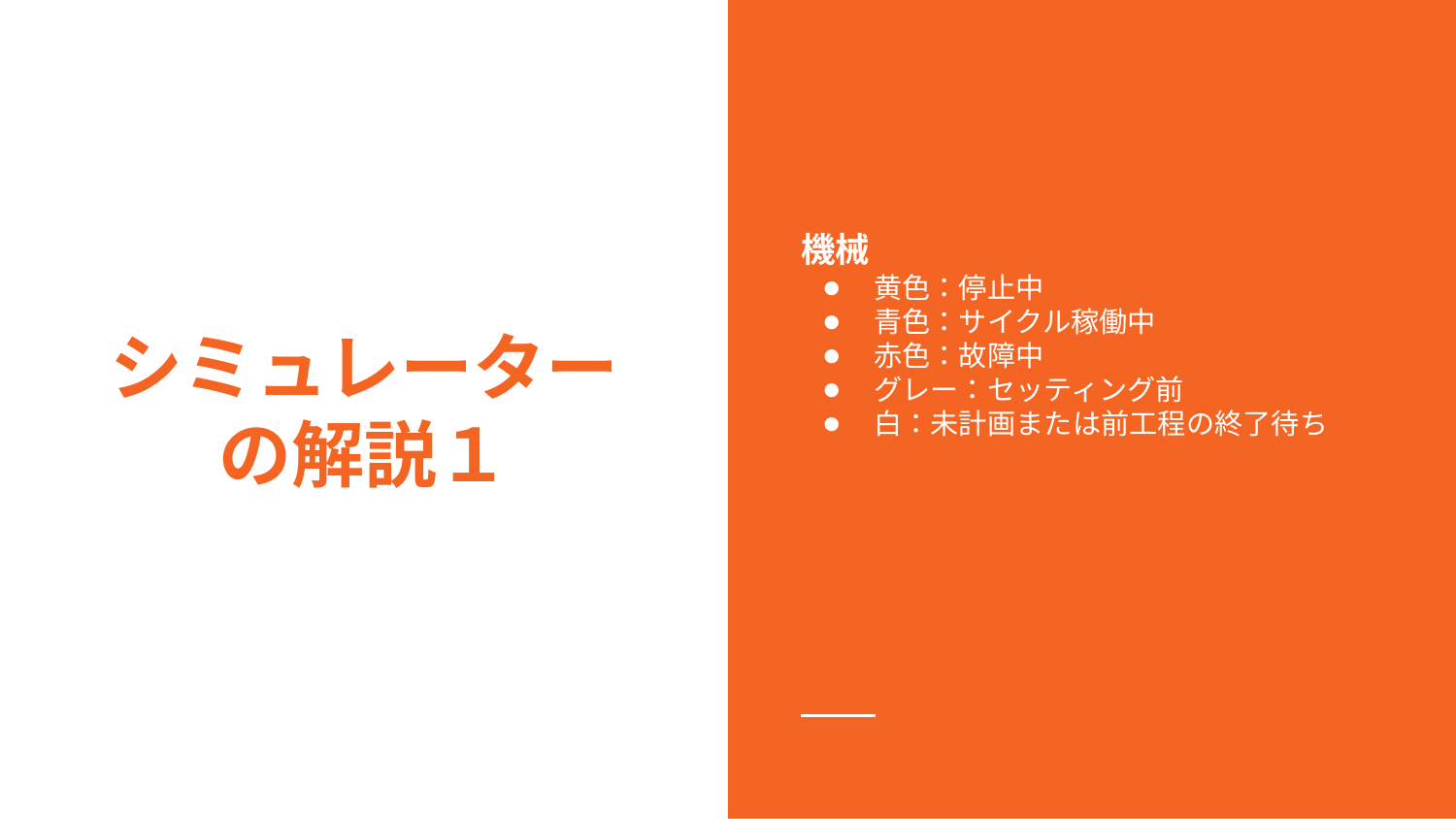

機械
黄色：停止中
青色：サイクル稼働中
赤色：故障中
グレー：セッティング前
白：未計画または前工程の終了待ち

# シミュレーター
の解説１